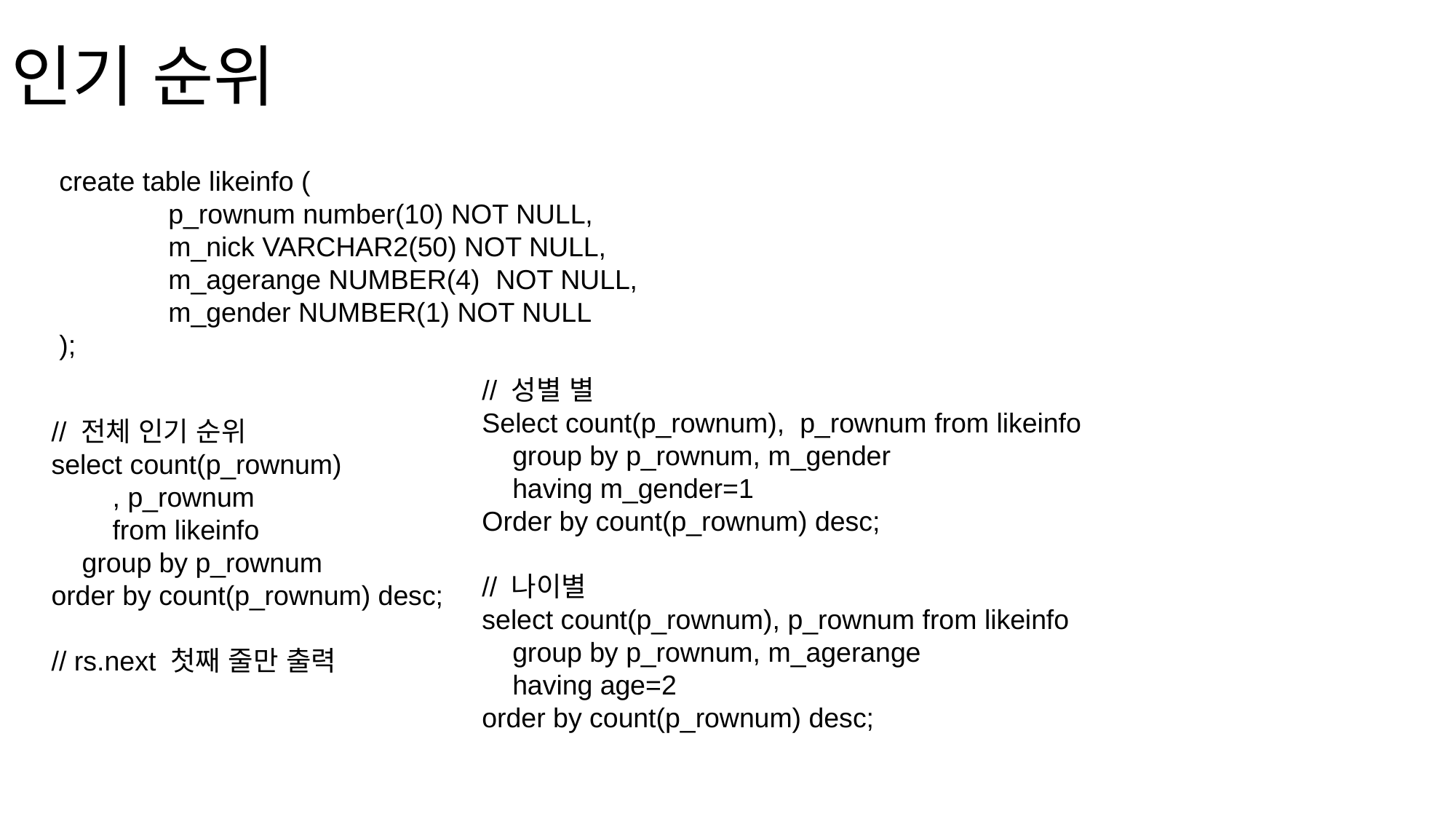

# 인기 순위
create table likeinfo (
	p_rownum number(10) NOT NULL,
	m_nick VARCHAR2(50) NOT NULL,
	m_agerange NUMBER(4)	NOT NULL,
	m_gender NUMBER(1) NOT NULL
);
// 성별 별
Select count(p_rownum),  p_rownum from likeinfo
    group by p_rownum, m_gender
    having m_gender=1
Order by count(p_rownum) desc;

// 나이별
select count(p_rownum), p_rownum from likeinfo
    group by p_rownum, m_agerange
    having age=2
order by count(p_rownum) desc;
// 전체 인기 순위
select count(p_rownum)
        , p_rownum
        from likeinfo
    group by p_rownum
order by count(p_rownum) desc;

// rs.next 첫째 줄만 출력